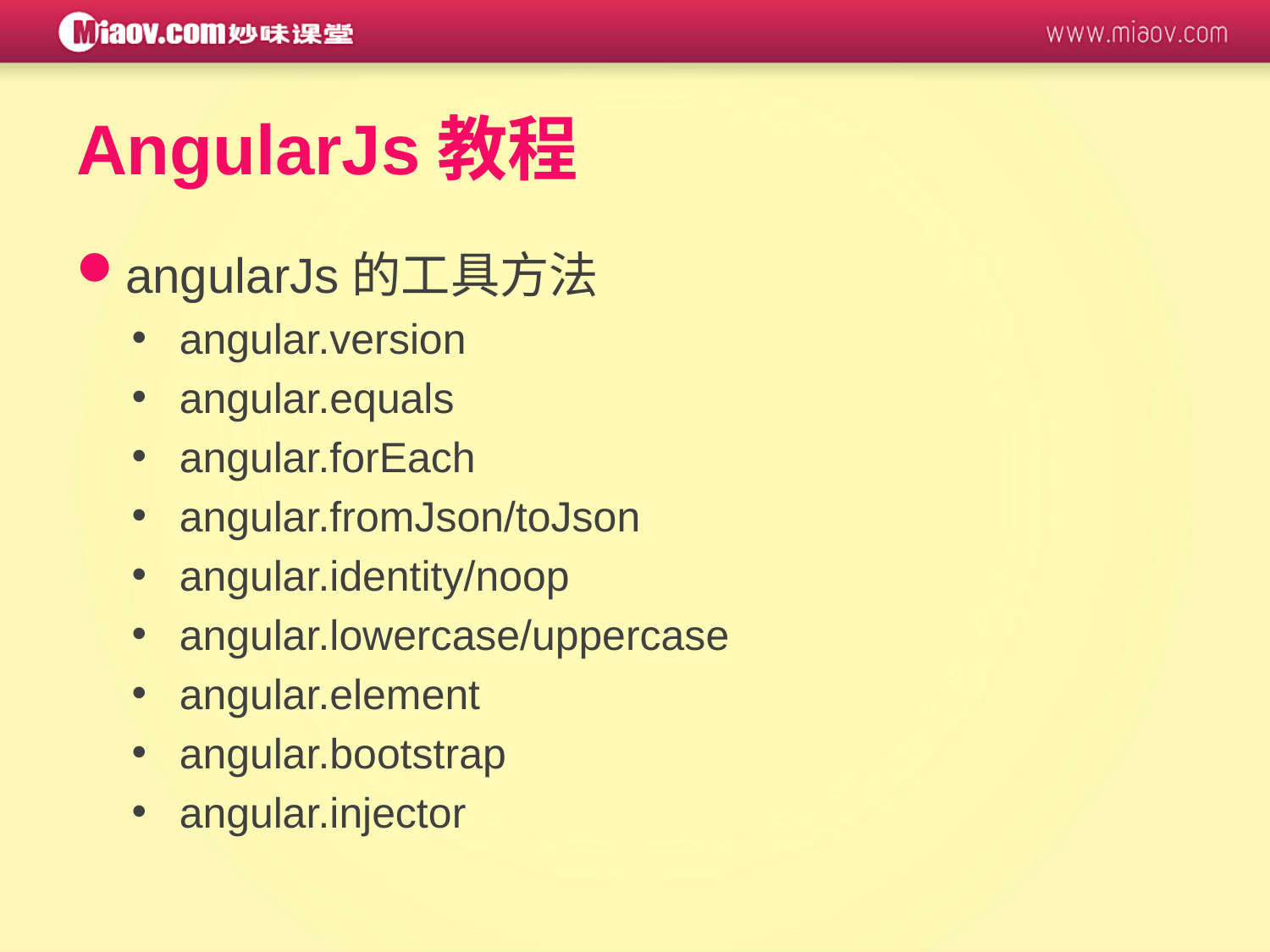

# AngularJs教程
angularJs的工具方法
angular.version
angular.equals
angular.forEach
angular.fromJson/toJson
angular.identity/noop
angular.lowercase/uppercase
angular.element
angular.bootstrap
angular.injector